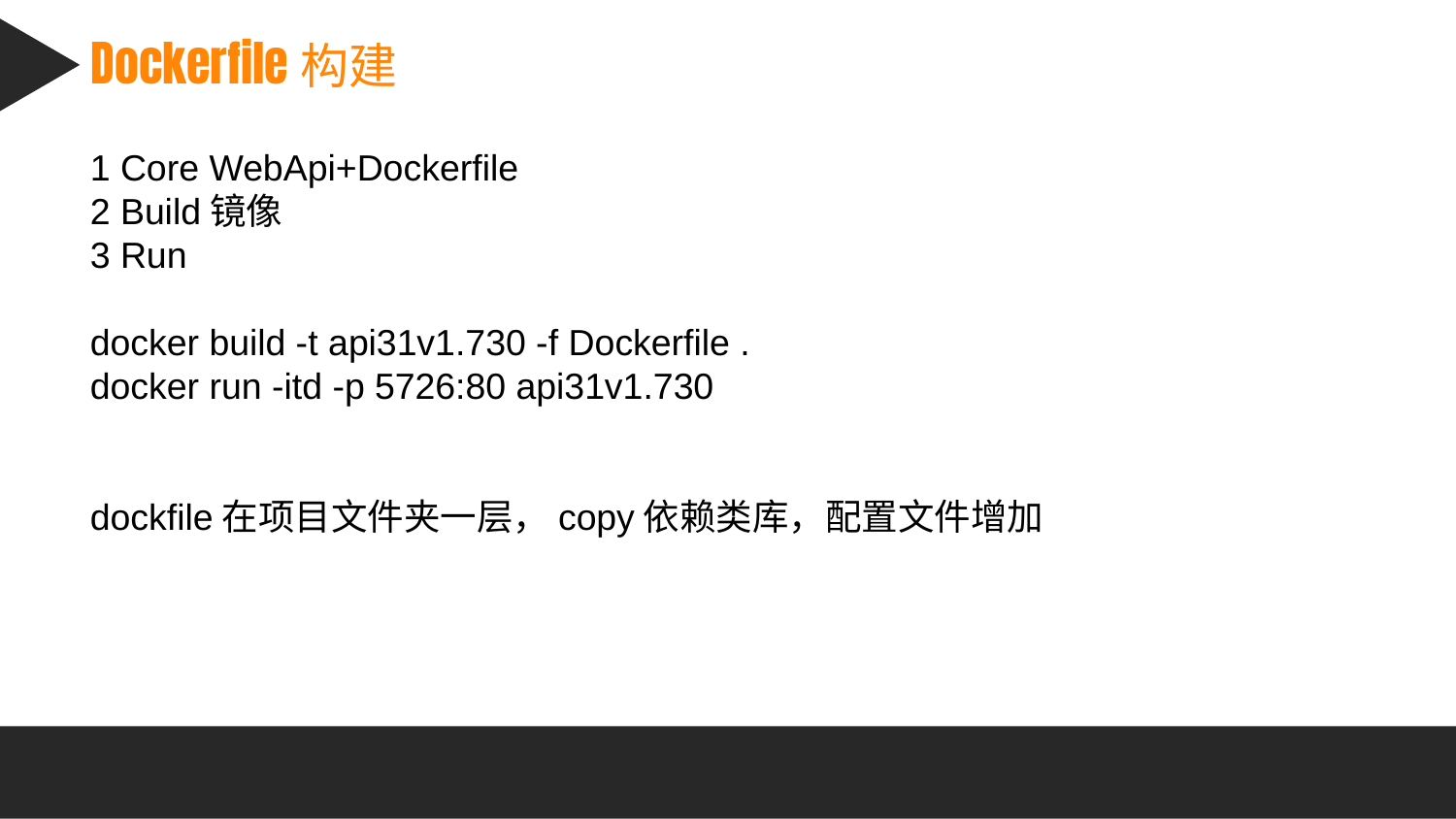

Dockerfile构建
1 Core WebApi+Dockerfile
2 Build镜像
3 Run

docker build -t api31v1.730 -f Dockerfile .
docker run -itd -p 5726:80 api31v1.730

dockfile在项目文件夹一层，copy依赖类库，配置文件增加